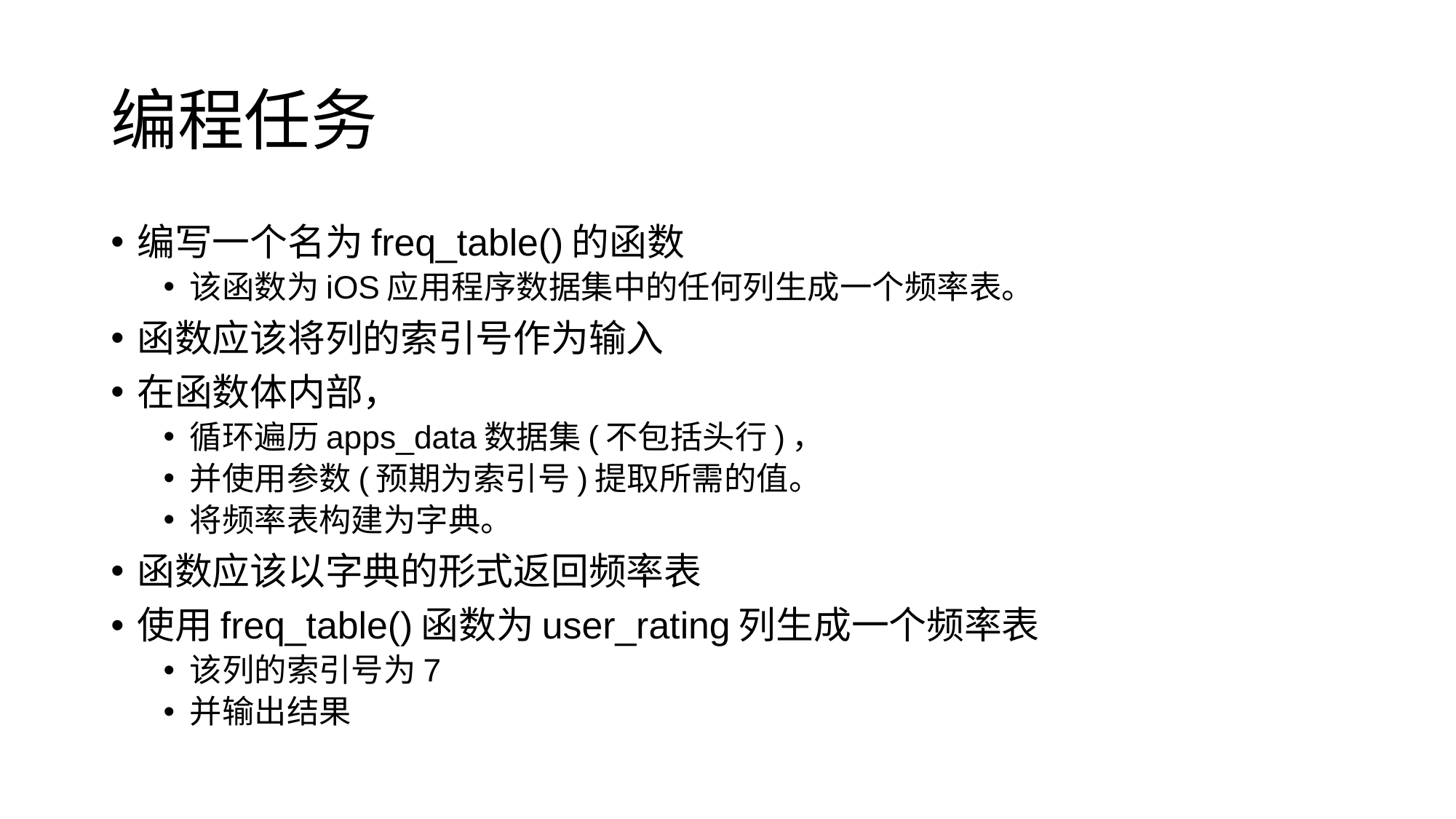

# 编程任务
编写一个名为freq_table()的函数
该函数为iOS应用程序数据集中的任何列生成一个频率表。
函数应该将列的索引号作为输入
在函数体内部，
循环遍历apps_data数据集(不包括头行)，
并使用参数(预期为索引号)提取所需的值。
将频率表构建为字典。
函数应该以字典的形式返回频率表
使用freq_table()函数为user_rating列生成一个频率表
该列的索引号为7
并输出结果